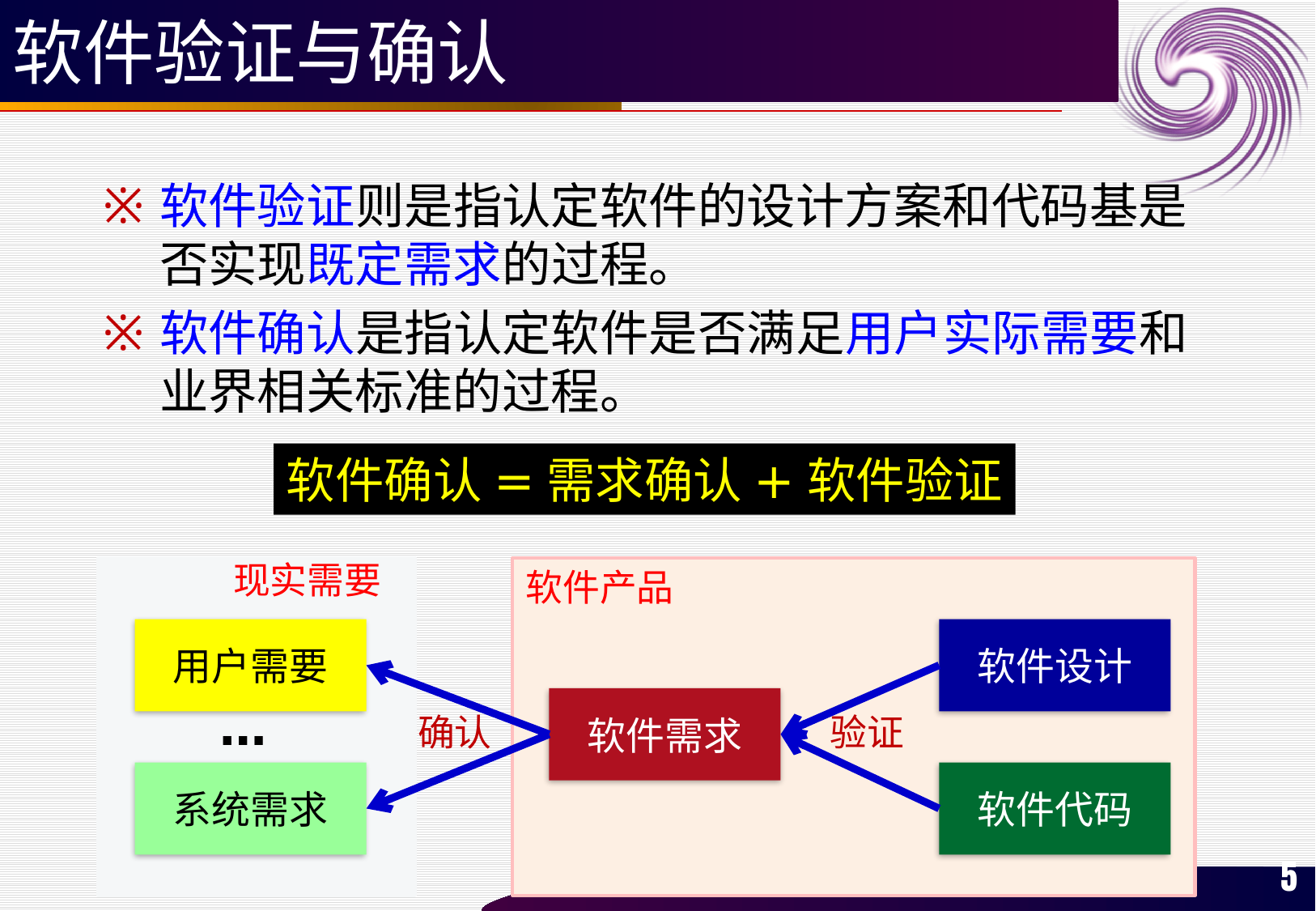

# 软件验证与确认
软件验证则是指认定软件的设计方案和代码基是否实现既定需求的过程。
软件确认是指认定软件是否满足用户实际需要和业界相关标准的过程。
软件确认=需求确认+软件验证
现实需要

软件产品
用户需要
系统需求
软件设计
软件代码
软件需求
…
确认
验证
5